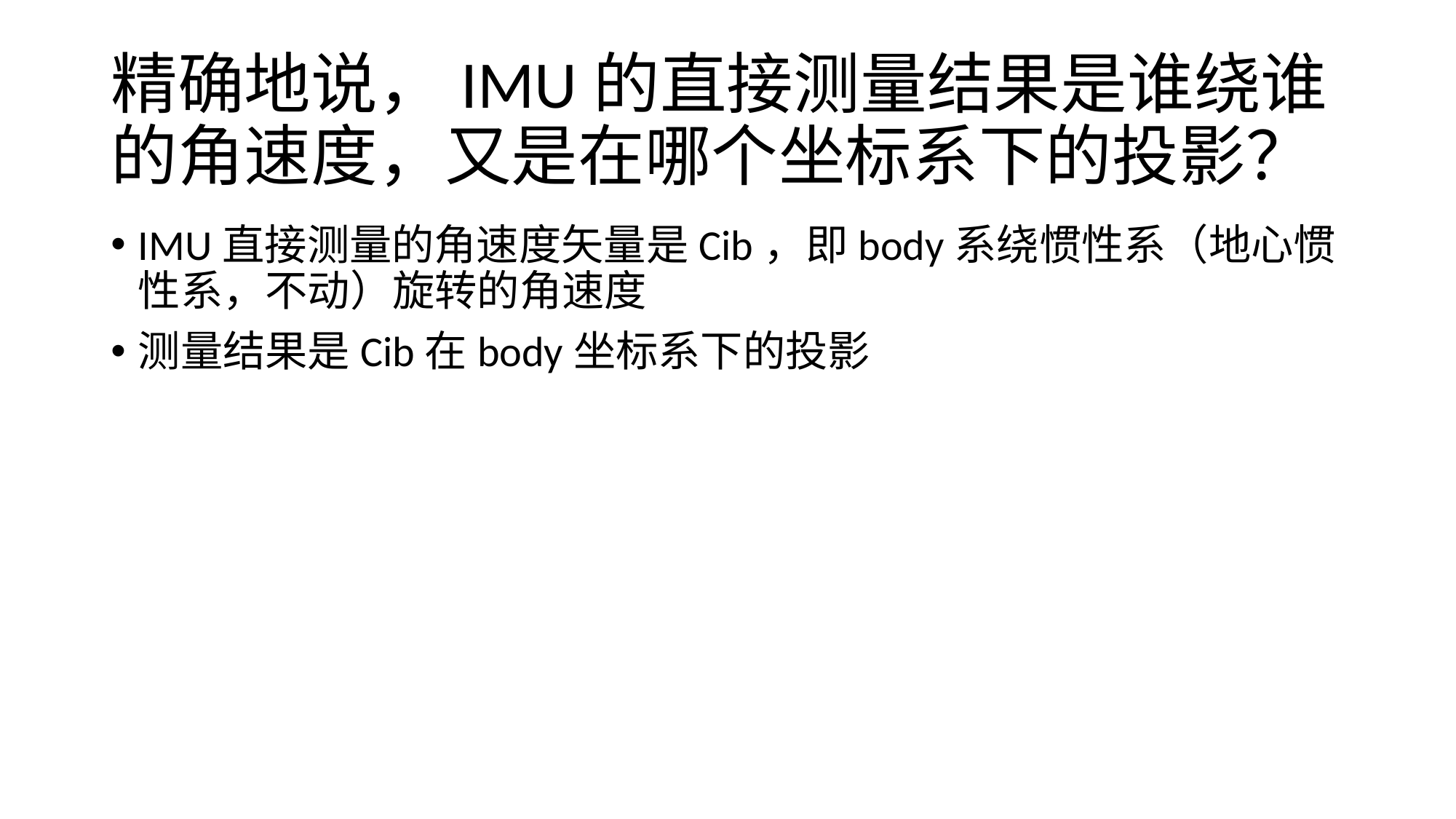

# 精确地说，IMU的直接测量结果是谁绕谁的角速度，又是在哪个坐标系下的投影？
IMU直接测量的角速度矢量是Cib，即body系绕惯性系（地心惯性系，不动）旋转的角速度
测量结果是Cib在body坐标系下的投影